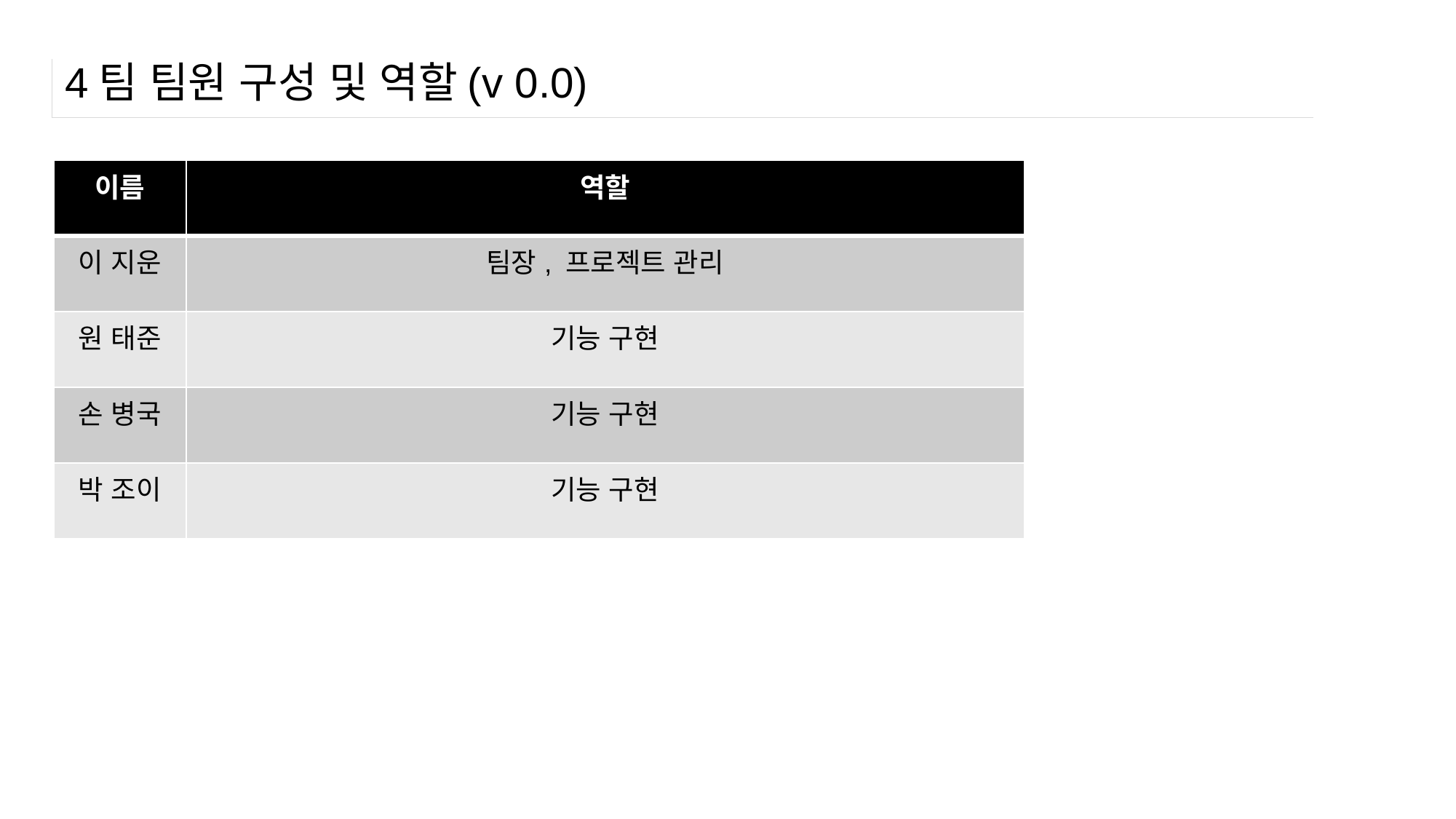

# 4팀 팀원 구성 및 역할(v 0.0)
| 이름 | 역할 |
| --- | --- |
| 이 지운 | 팀장, 프로젝트 관리 |
| 원 태준 | 기능 구현 |
| 손 병국 | 기능 구현 |
| 박 조이 | 기능 구현 |